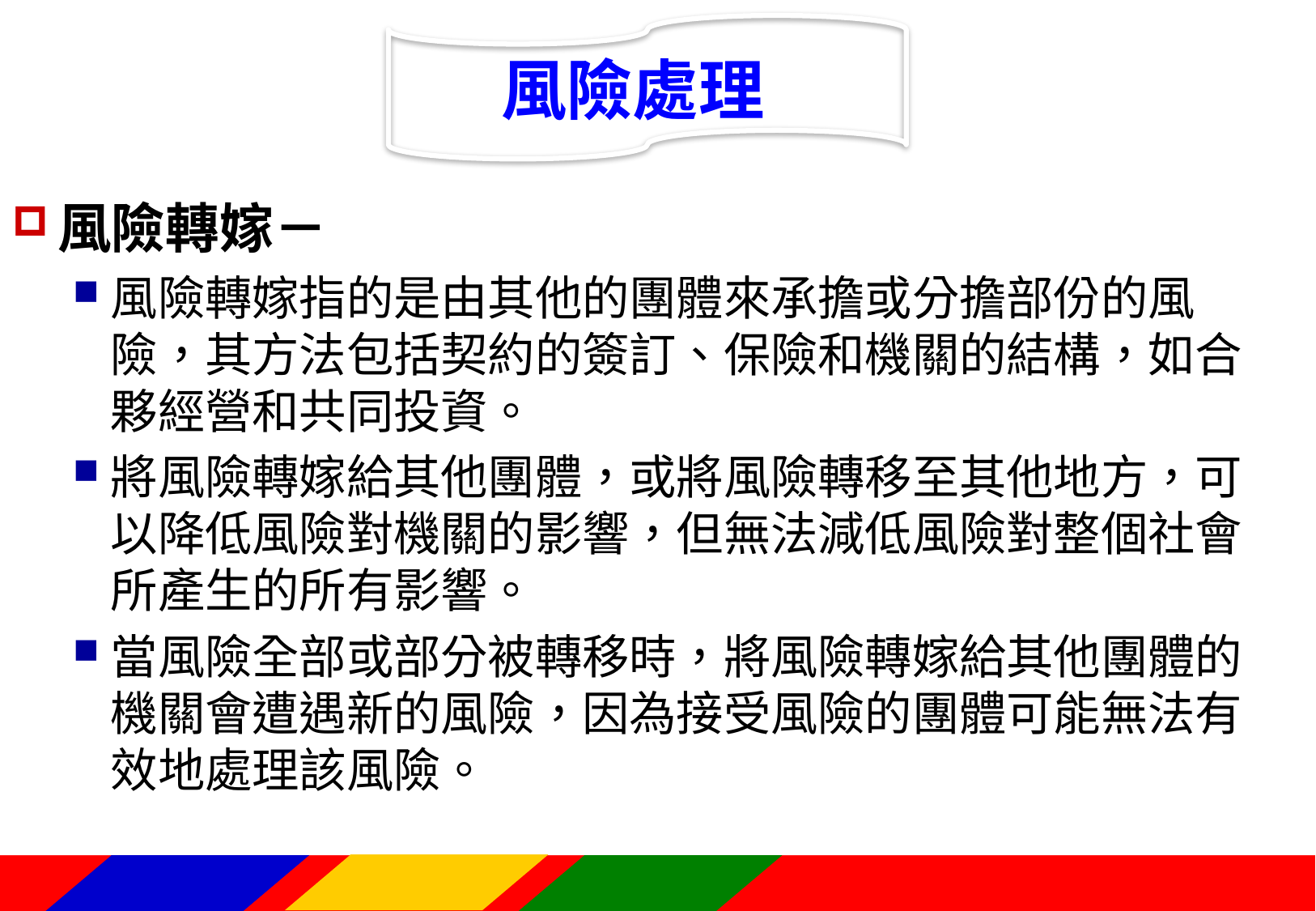

風險處理
風險轉嫁－
風險轉嫁指的是由其他的團體來承擔或分擔部份的風險，其方法包括契約的簽訂、保險和機關的結構，如合夥經營和共同投資。
將風險轉嫁給其他團體，或將風險轉移至其他地方，可以降低風險對機關的影響，但無法減低風險對整個社會所產生的所有影響。
當風險全部或部分被轉移時，將風險轉嫁給其他團體的機關會遭遇新的風險，因為接受風險的團體可能無法有效地處理該風險。

80